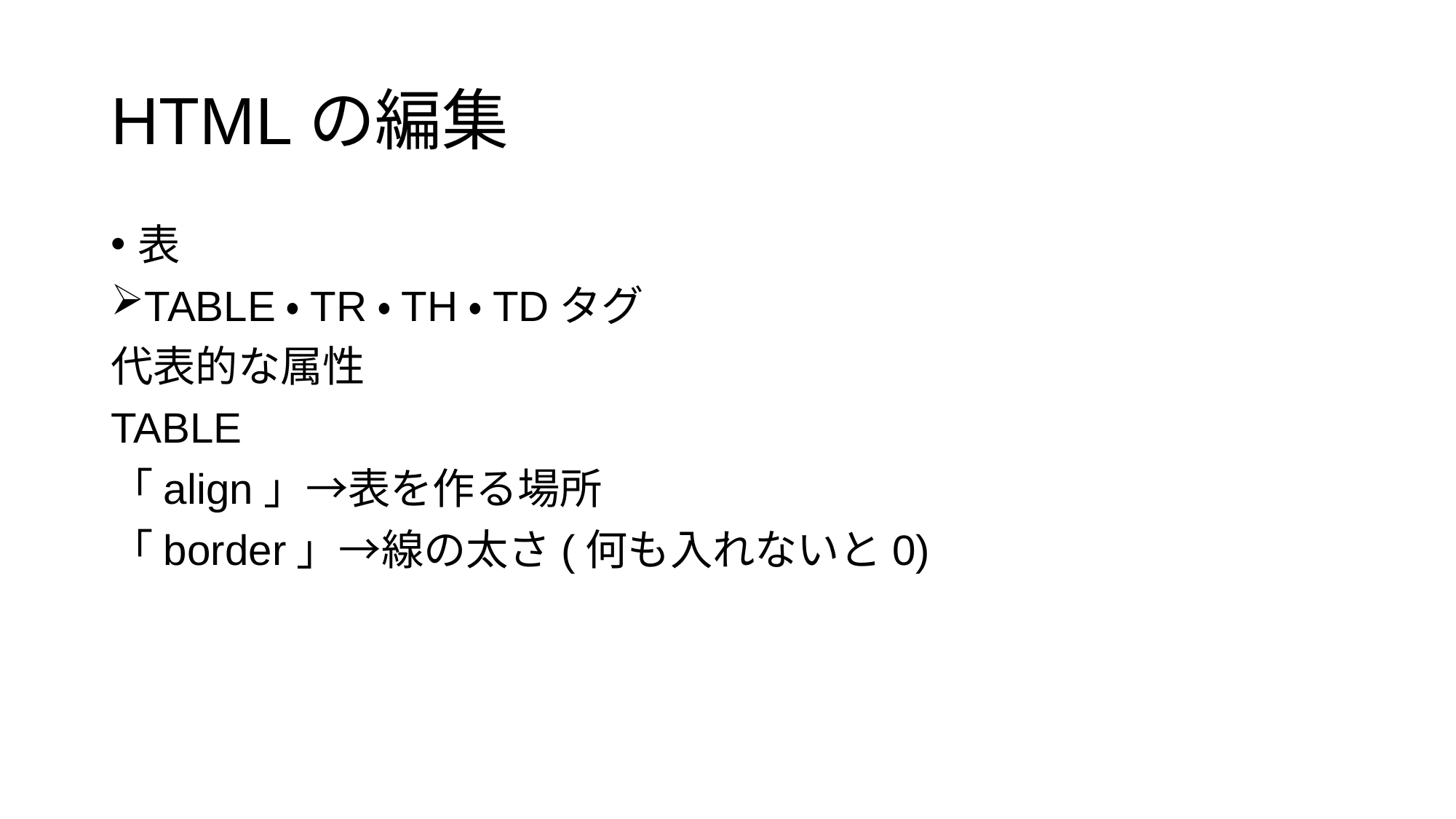

# HTMLの編集
表
TABLE・TR・TH・TDタグ
代表的な属性
TABLE
「align」→表を作る場所
「border」→線の太さ(何も入れないと0)